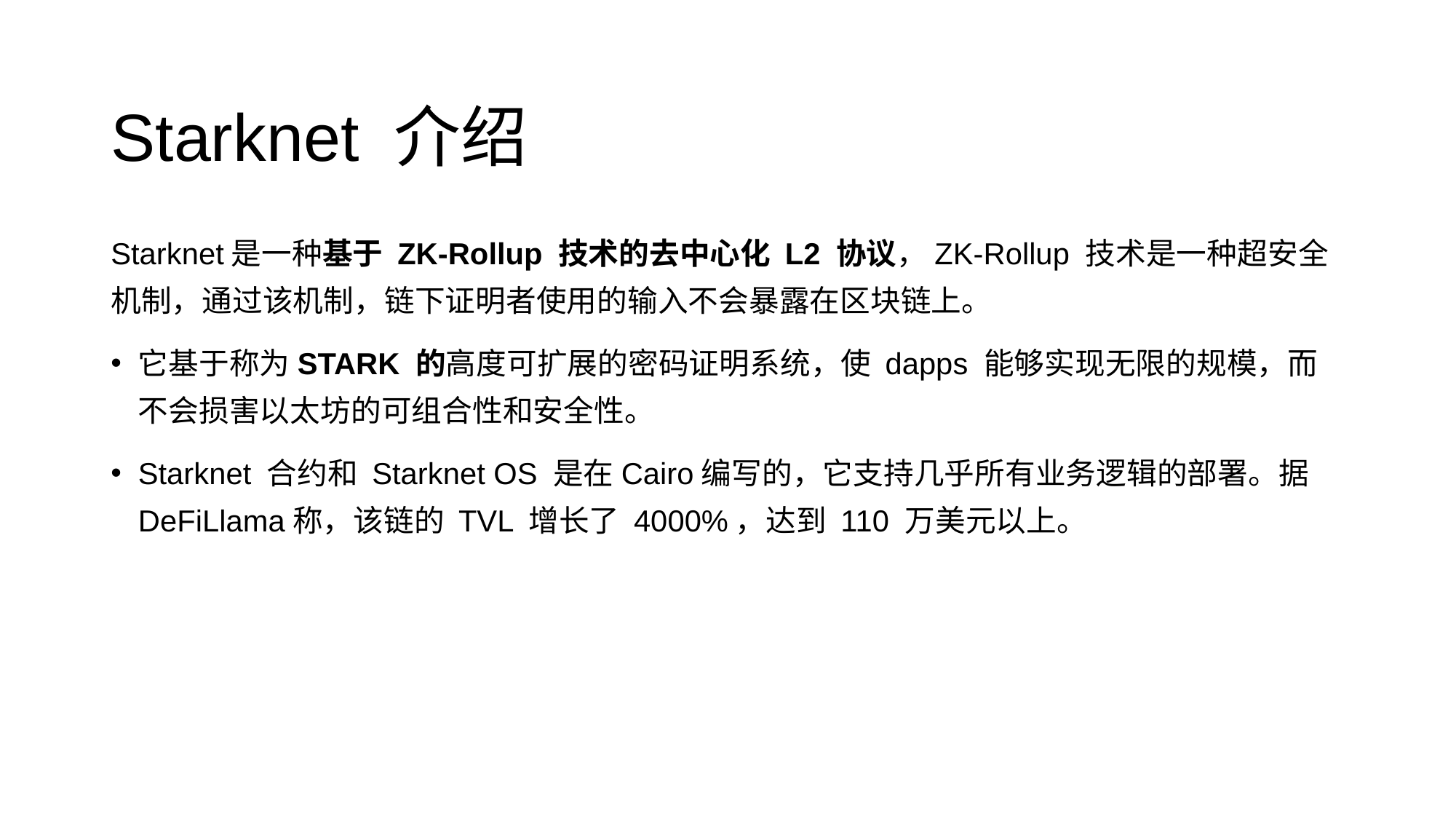

# Starknet 介绍
Starknet是一种基于 ZK-Rollup 技术的去中心化 L2 协议，ZK-Rollup 技术是一种超安全机制，通过该机制，链下证明者使用的输入不会暴露在区块链上。
它基于称为STARK 的高度可扩展的密码证明系统，使 dapps 能够实现无限的规模，而不会损害以太坊的可组合性和安全性。
Starknet 合约和 Starknet OS 是在Cairo编写的，它支持几乎所有业务逻辑的部署。据DeFiLlama称，该链的 TVL 增长了 4000%，达到 110 万美元以上。